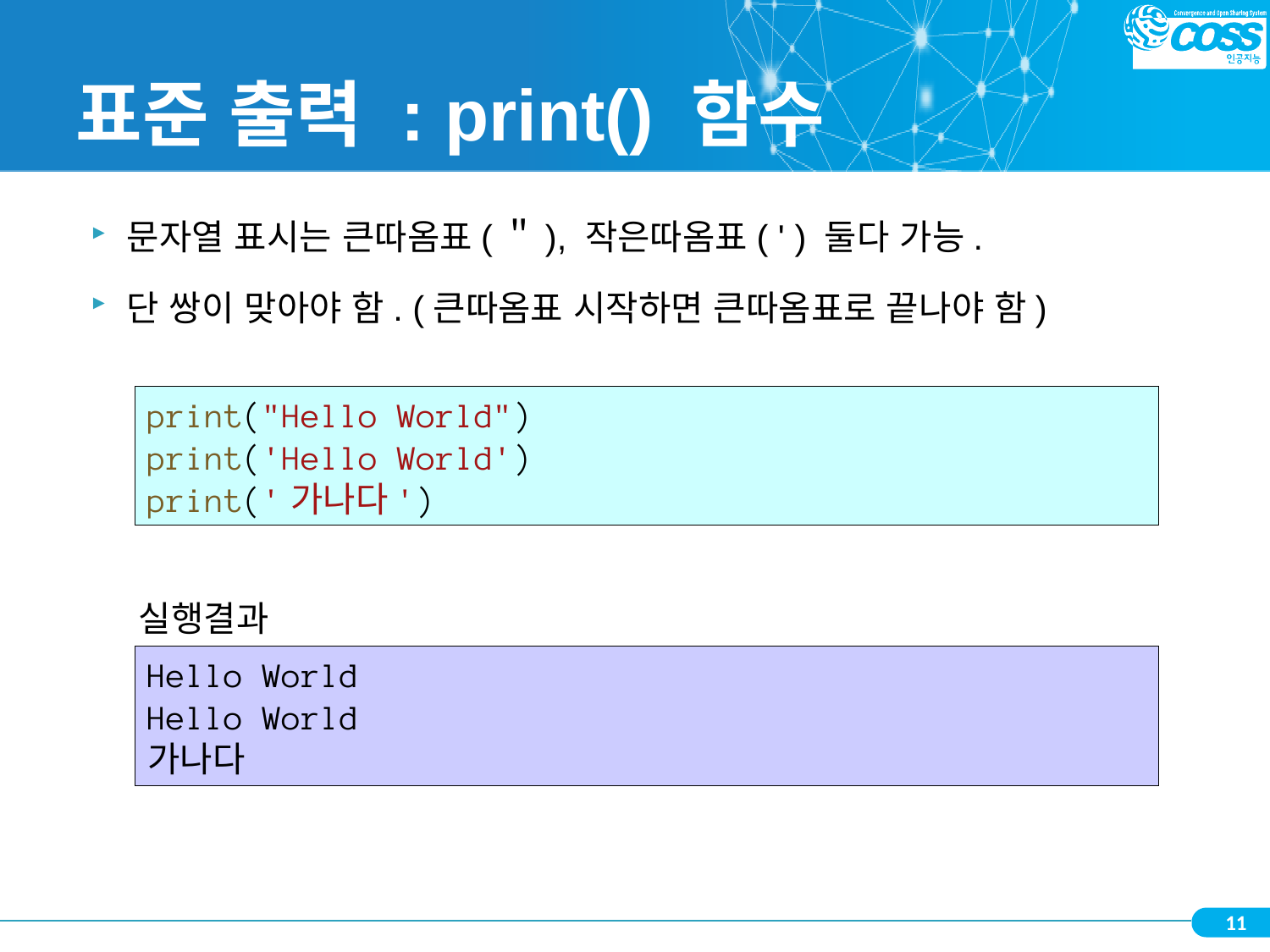

# 표준 출력 : print() 함수
문자열 표시는 큰따옴표(＂), 작은따옴표( ' ) 둘다 가능.
단 쌍이 맞아야 함. (큰따옴표 시작하면 큰따옴표로 끝나야 함)

print("Hello World")
print('Hello World')
print('가나다')
실행결과
Hello World
Hello World
가나다